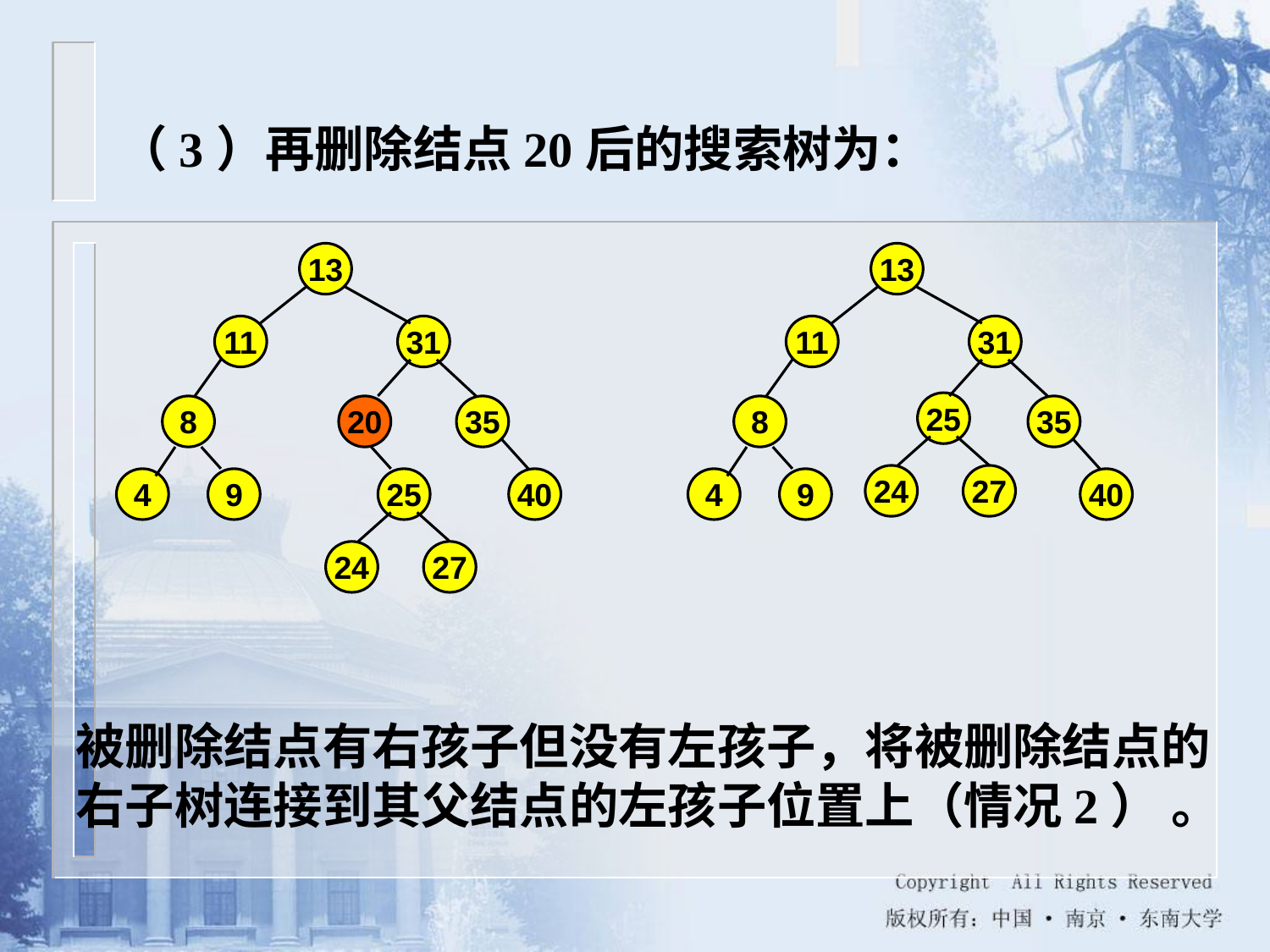

（3）再删除结点20后的搜索树为：
13
13

11
31
11
31

25
8
20
35
8
35

24
27
4
9
25
40
4
9
40

24
27
被删除结点有右孩子但没有左孩子，将被删除结点的右子树连接到其父结点的左孩子位置上（情况2） 。